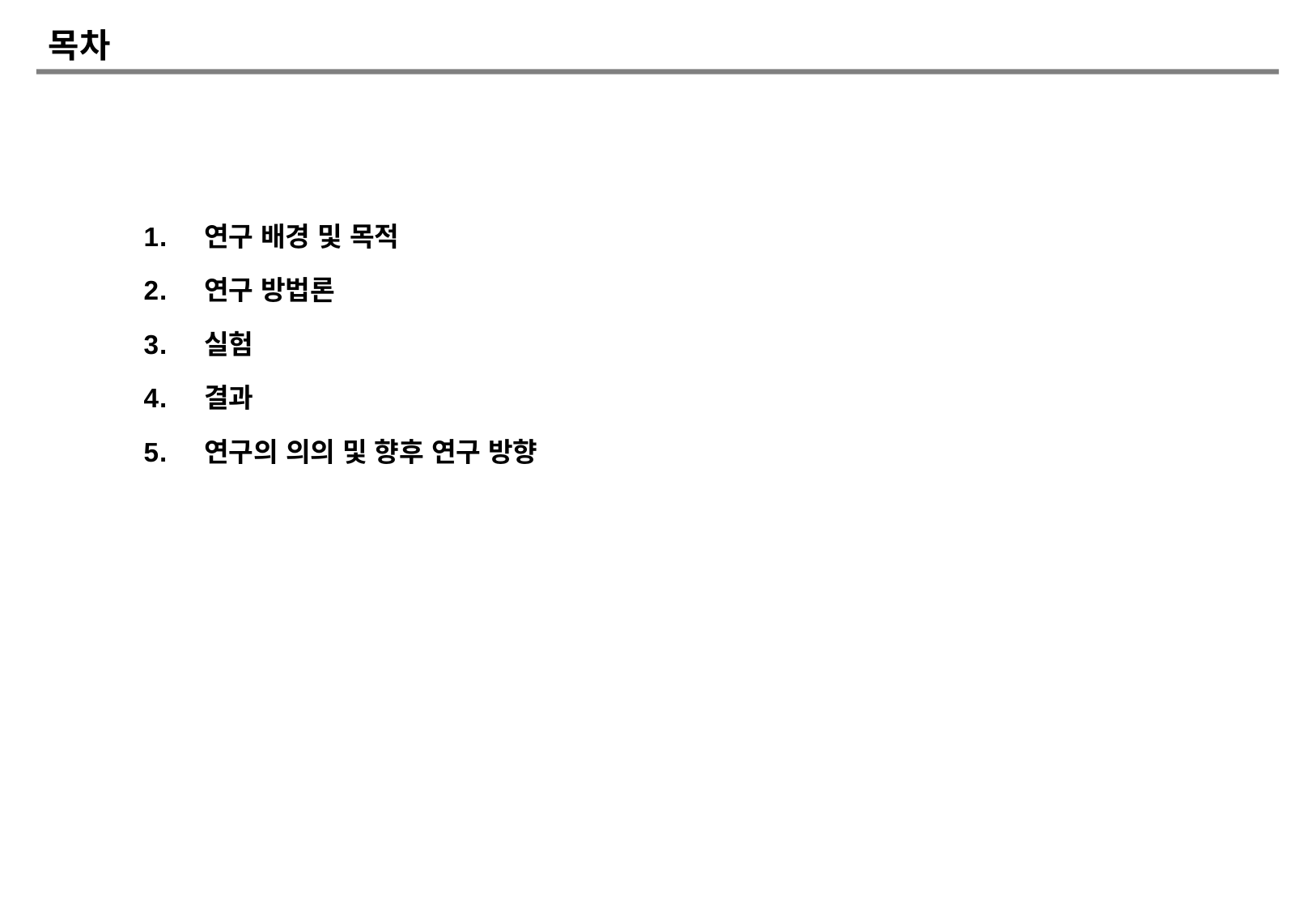

연구 배경 및 목적
연구 방법론
실험
결과
연구의 의의 및 향후 연구 방향